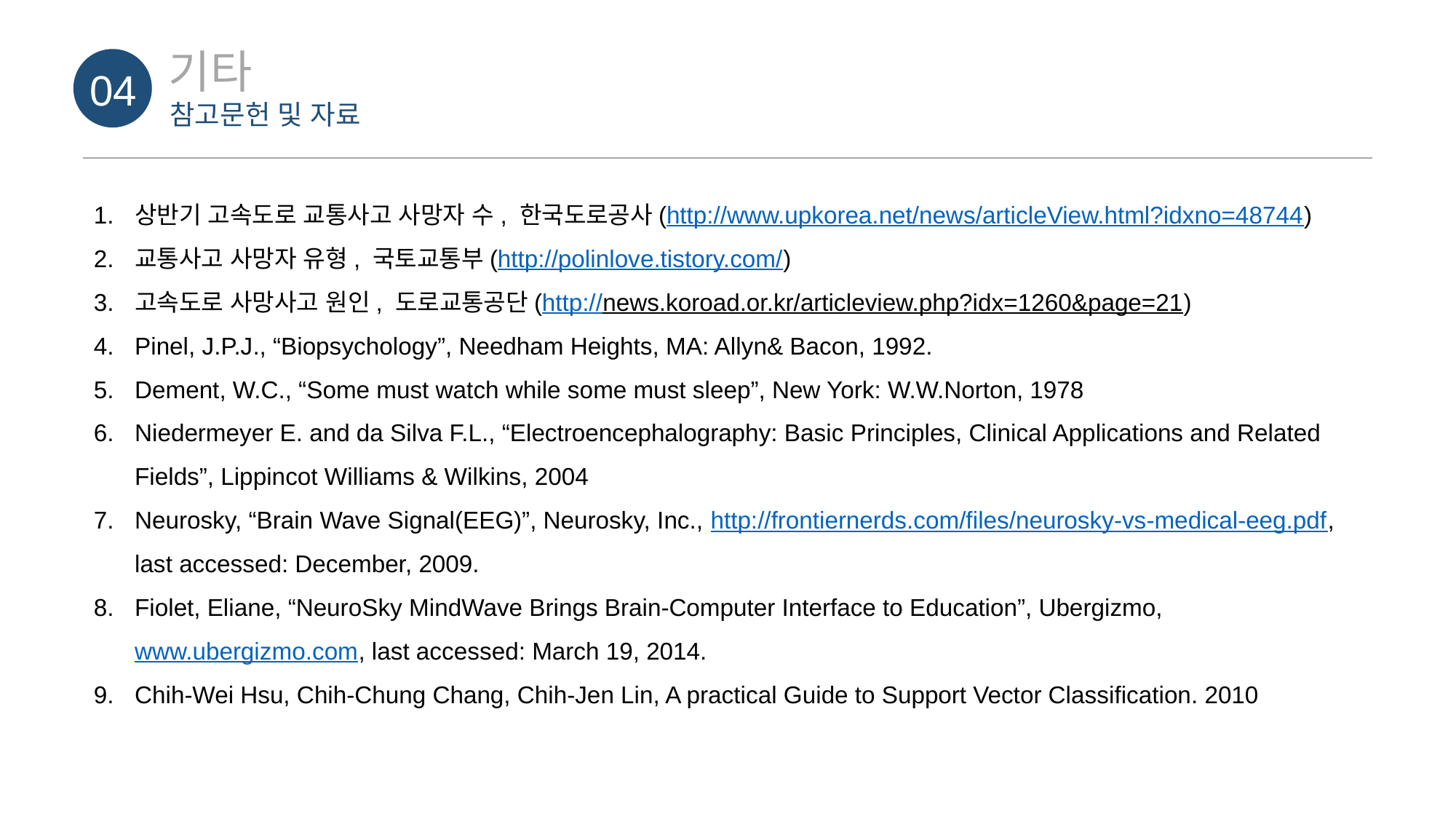

04
기타

참고문헌 및 자료
상반기 고속도로 교통사고 사망자 수, 한국도로공사(http://www.upkorea.net/news/articleView.html?idxno=48744)
교통사고 사망자 유형, 국토교통부(http://polinlove.tistory.com/)
고속도로 사망사고 원인, 도로교통공단(http://news.koroad.or.kr/articleview.php?idx=1260&page=21)
Pinel, J.P.J., “Biopsychology”, Needham Heights, MA: Allyn& Bacon, 1992.
Dement, W.C., “Some must watch while some must sleep”, New York: W.W.Norton, 1978
Niedermeyer E. and da Silva F.L., “Electroencephalography: Basic Principles, Clinical Applications and Related Fields”, Lippincot Williams & Wilkins, 2004
Neurosky, “Brain Wave Signal(EEG)”, Neurosky, Inc., http://frontiernerds.com/files/neurosky-vs-medical-eeg.pdf, last accessed: December, 2009.
Fiolet, Eliane, “NeuroSky MindWave Brings Brain-Computer Interface to Education”, Ubergizmo, www.ubergizmo.com, last accessed: March 19, 2014.
Chih-Wei Hsu, Chih-Chung Chang, Chih-Jen Lin, A practical Guide to Support Vector Classification. 2010